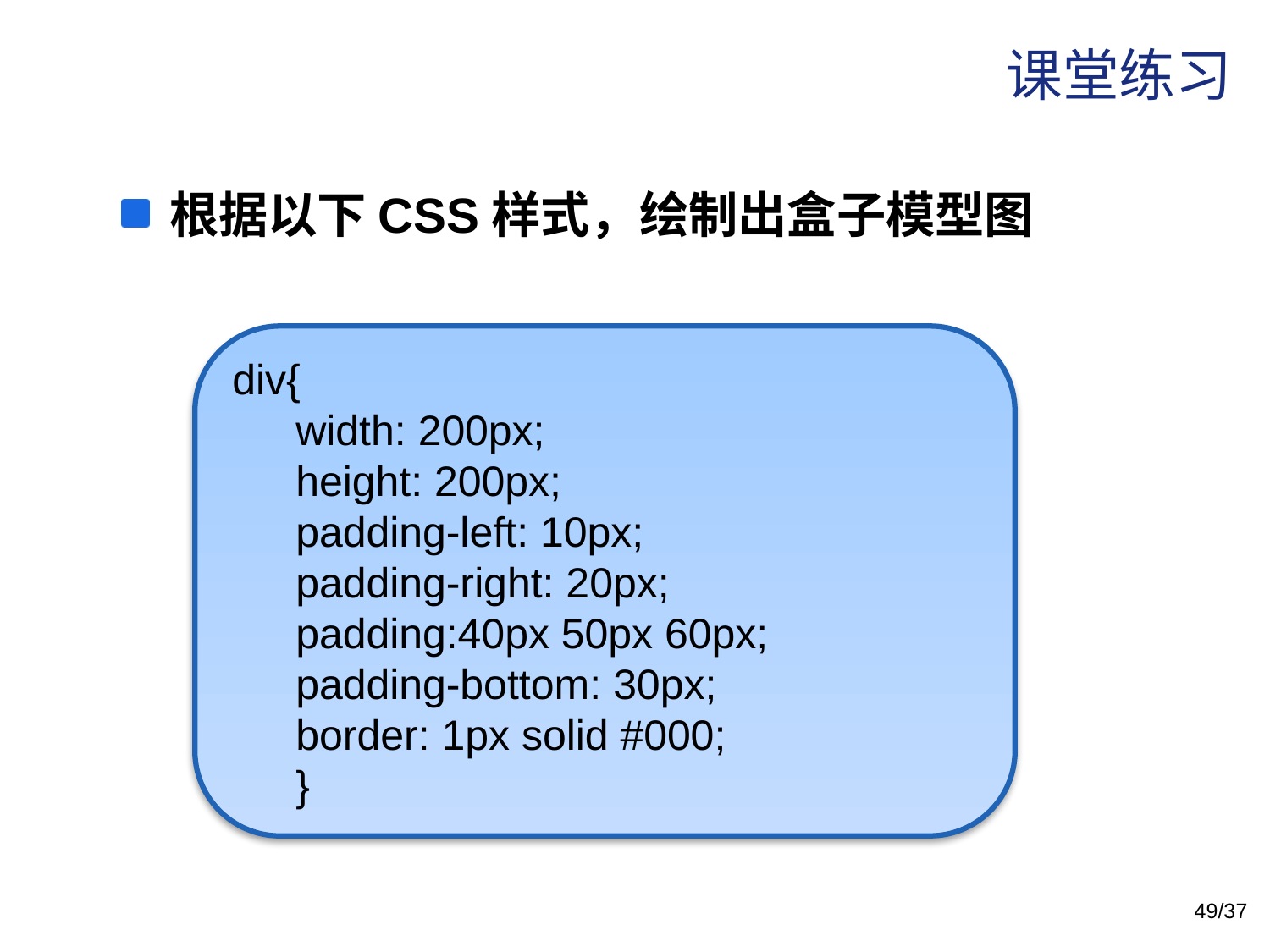

# 课堂练习
根据以下CSS样式，绘制出盒子模型图

div{
width: 200px;
height: 200px;
padding-left: 10px;
padding-right: 20px;
padding:40px 50px 60px;
padding-bottom: 30px;
border: 1px solid #000;
}
49/37